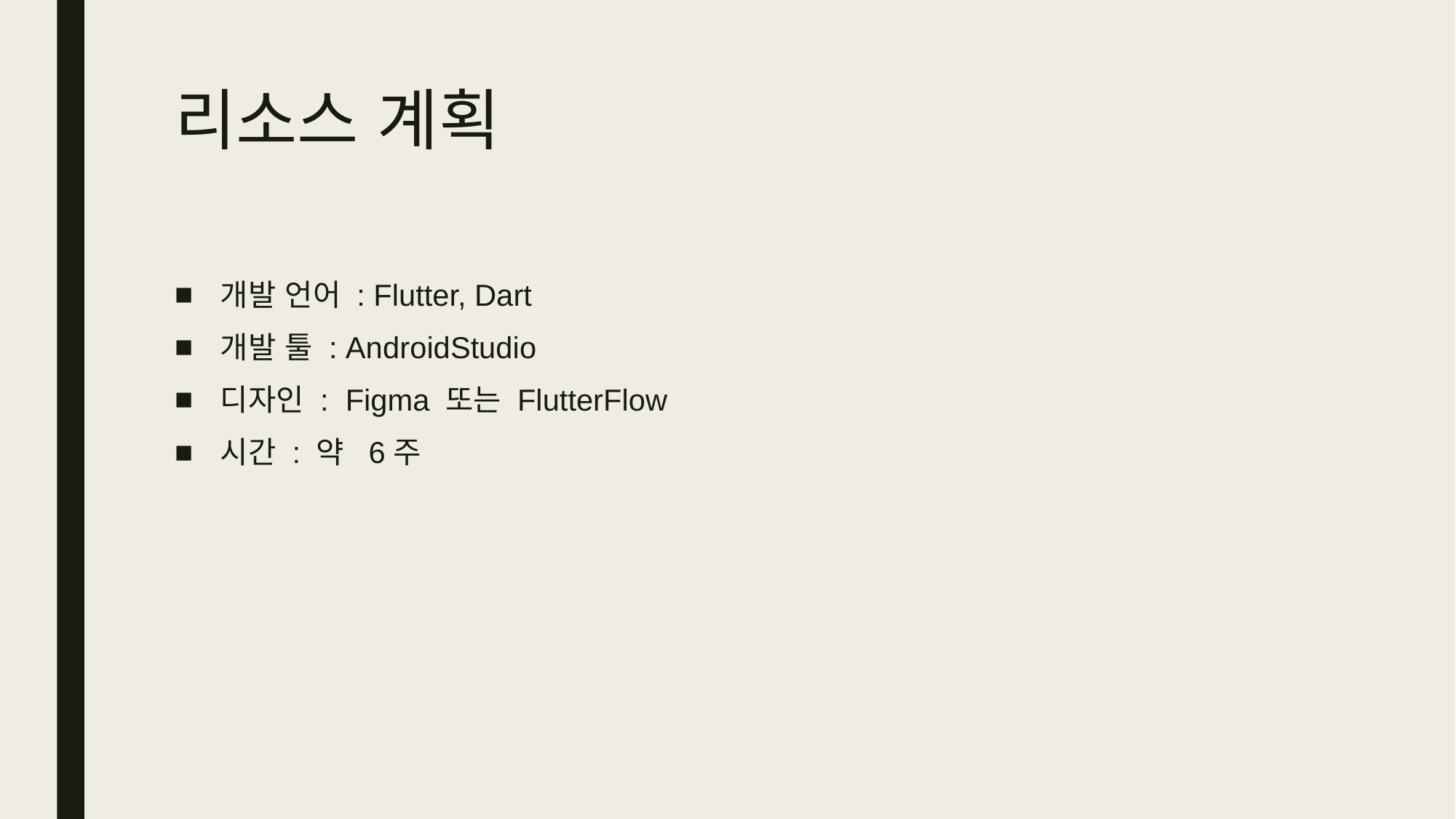

# 리소스 계획
개발 언어 : Flutter, Dart
개발 툴 : AndroidStudio
디자인 :  Figma 또는 FlutterFlow
시간 : 약  6주